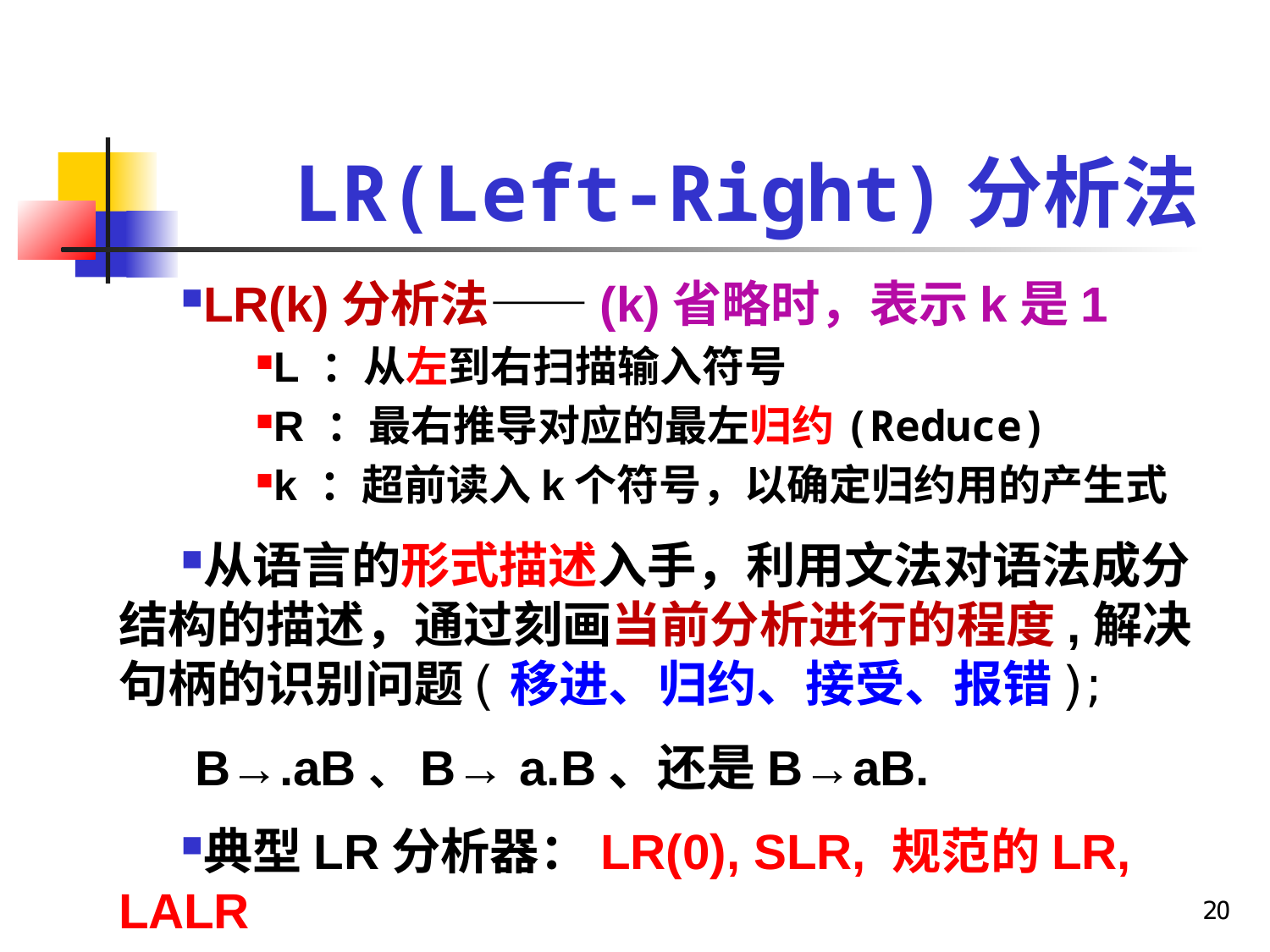

LR(Left-Right)分析法
LR(k)分析法——(k)省略时，表示k是1
L ：从左到右扫描输入符号
R ：最右推导对应的最左归约(Reduce)
k ：超前读入k个符号，以确定归约用的产生式
从语言的形式描述入手，利用文法对语法成分结构的描述，通过刻画当前分析进行的程度,解决句柄的识别问题(移进、归约、接受、报错);
 B→.aB、B→ a.B、还是B→aB.
典型LR分析器：LR(0), SLR, 规范的LR, LALR
20